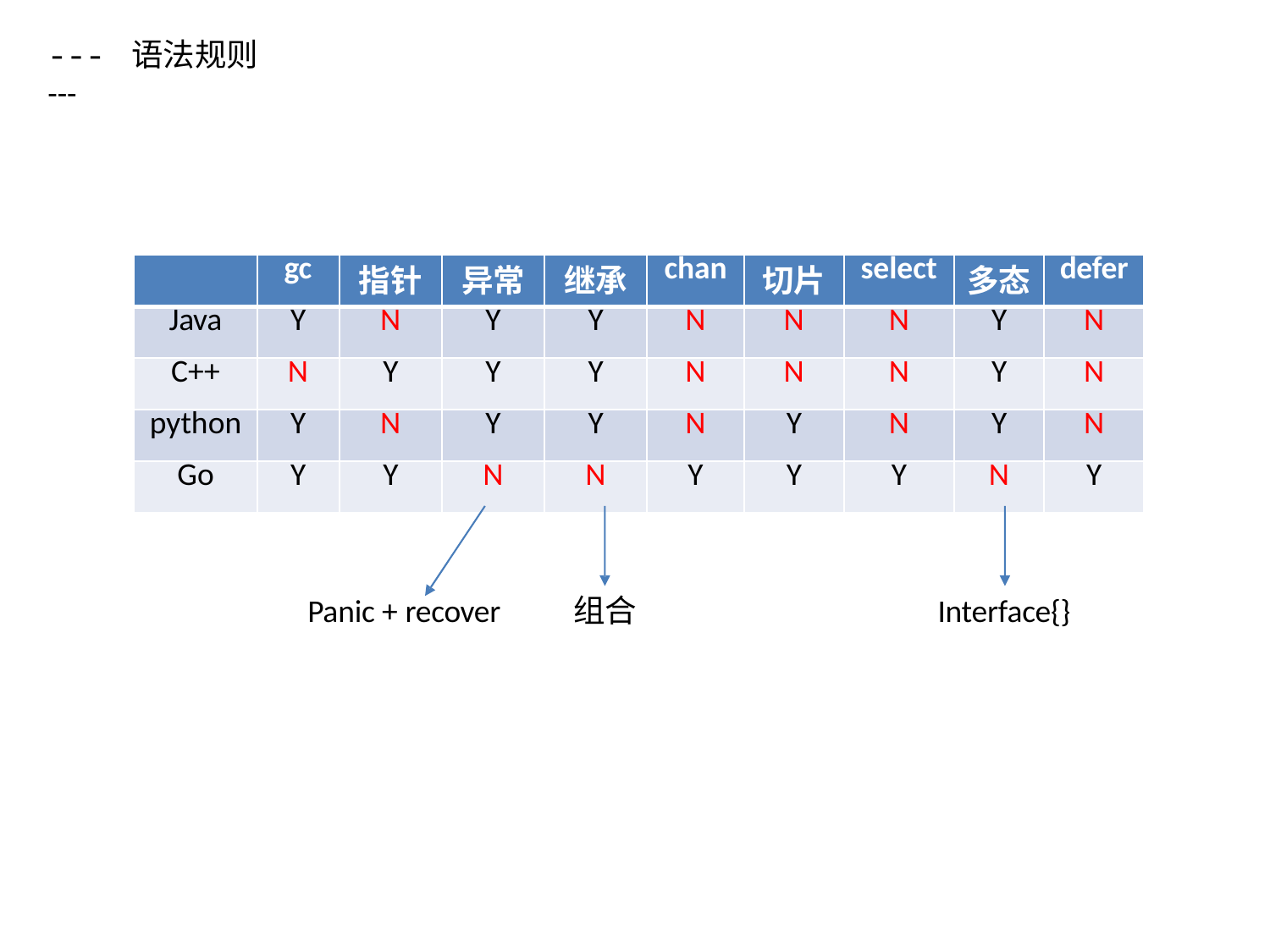

--- 语法规则 ---
|  | gc | 指针 | 异常 | 继承 | chan | 切片 | select | 多态 | defer |
| --- | --- | --- | --- | --- | --- | --- | --- | --- | --- |
| Java | Y | N | Y | Y | N | N | N | Y | N |
| C++ | N | Y | Y | Y | N | N | N | Y | N |
| python | Y | N | Y | Y | N | Y | N | Y | N |
| Go | Y | Y | N | N | Y | Y | Y | N | Y |

Panic + recover
Interface{}
组合